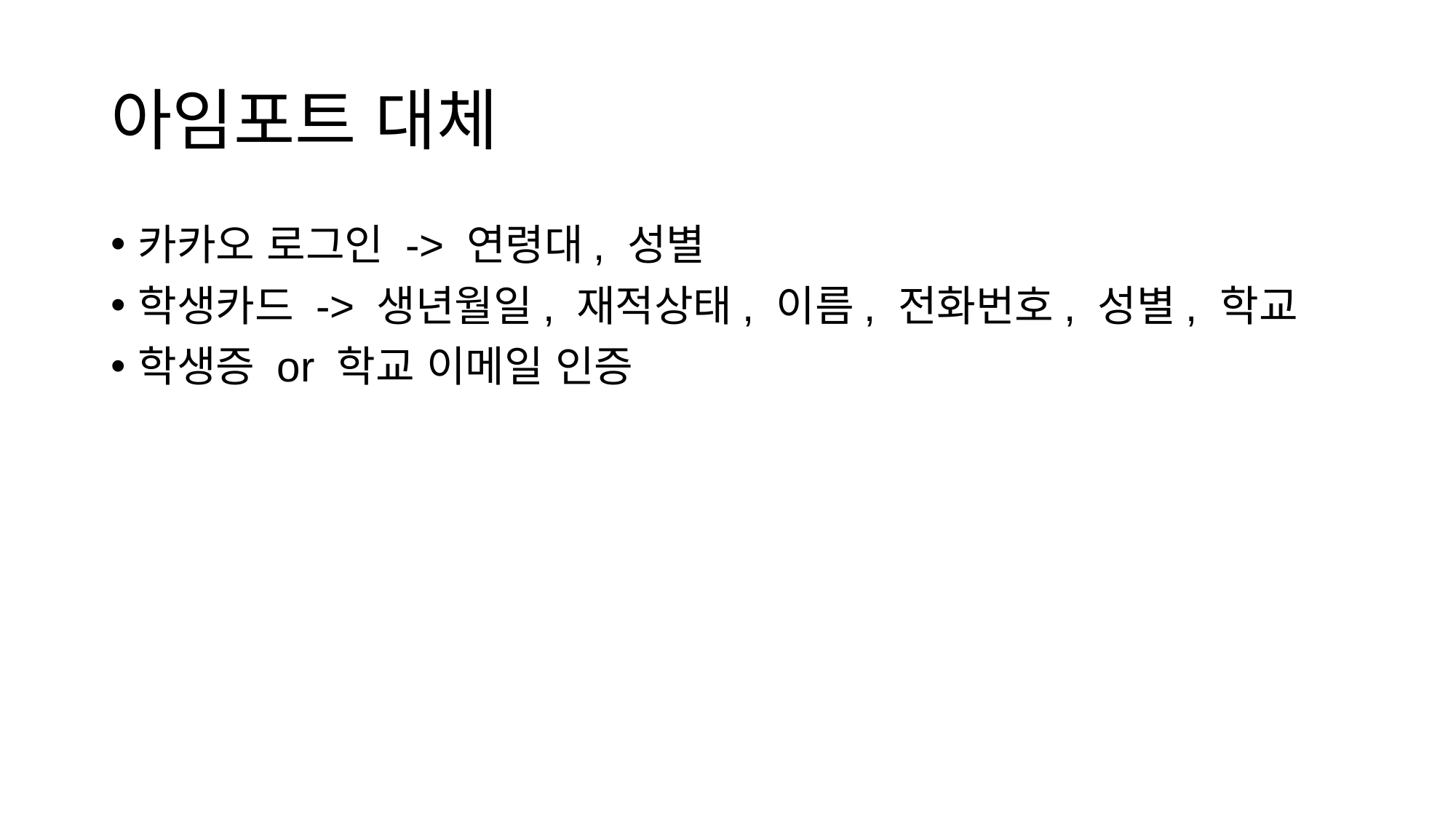

# 아임포트 대체
카카오 로그인 -> 연령대, 성별
학생카드 -> 생년월일, 재적상태, 이름, 전화번호, 성별, 학교
학생증 or 학교 이메일 인증